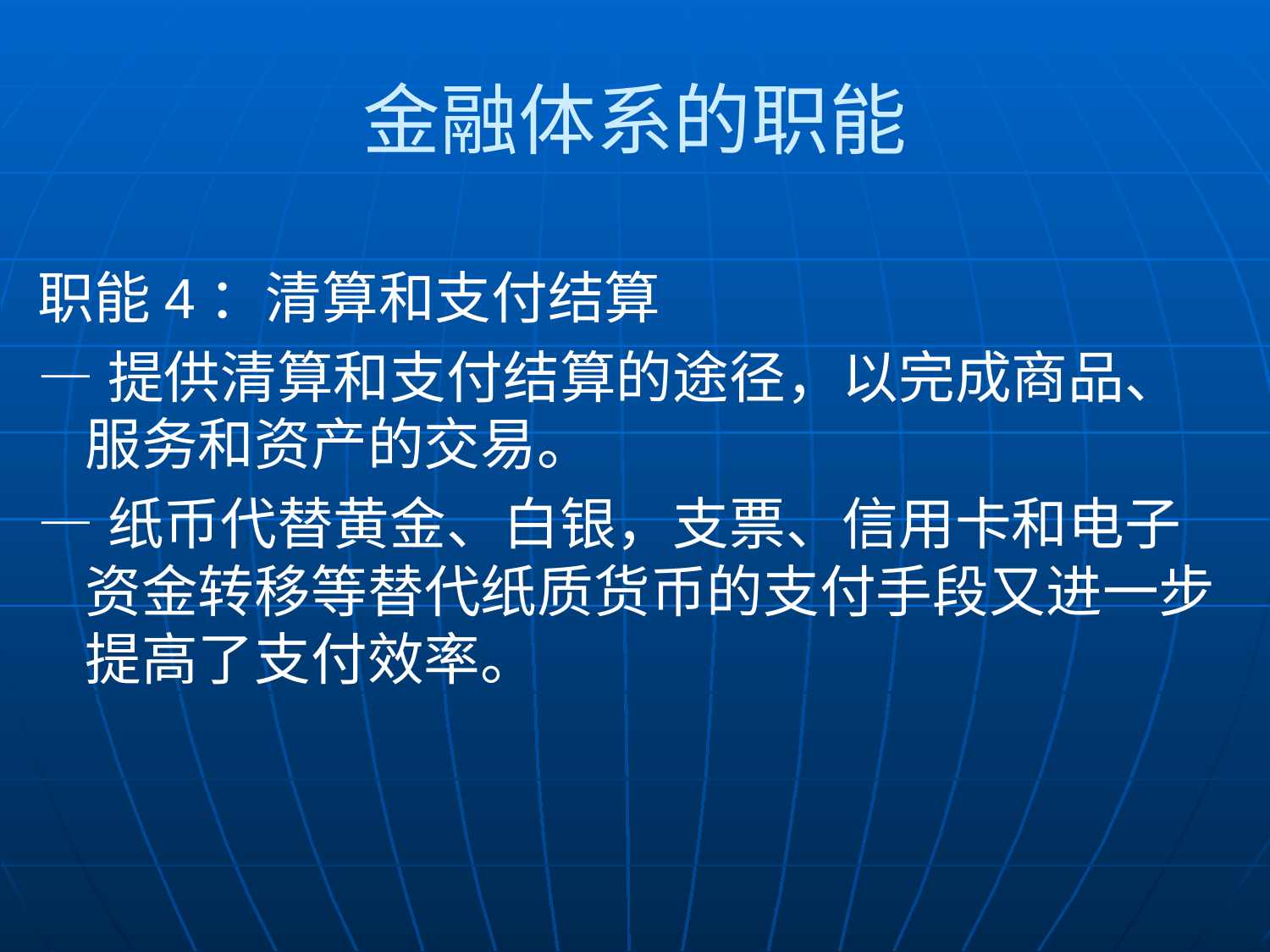

# 金融体系的职能
职能4：清算和支付结算
—提供清算和支付结算的途径，以完成商品、服务和资产的交易。
—纸币代替黄金、白银，支票、信用卡和电子资金转移等替代纸质货币的支付手段又进一步提高了支付效率。